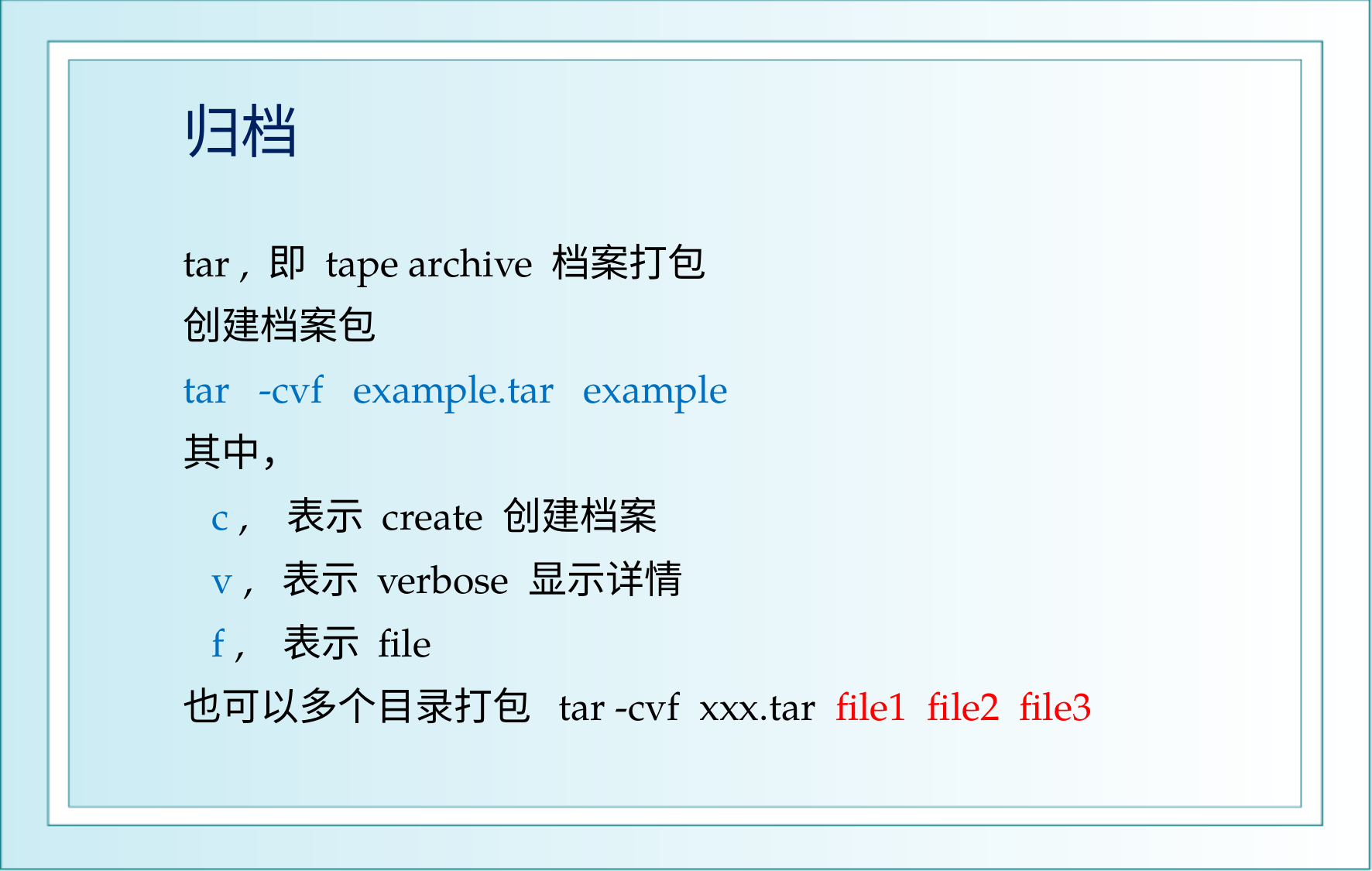

# 归档
tar , 即 tape archive 档案打包
创建档案包
tar   -cvf   example.tar   example
其中，
   c ,   表示 create 创建档案
   v ,  表示 verbose 显示详情
   f ,   表示 file
也可以多个目录打包  tar -cvf  xxx.tar  file1  file2  file3